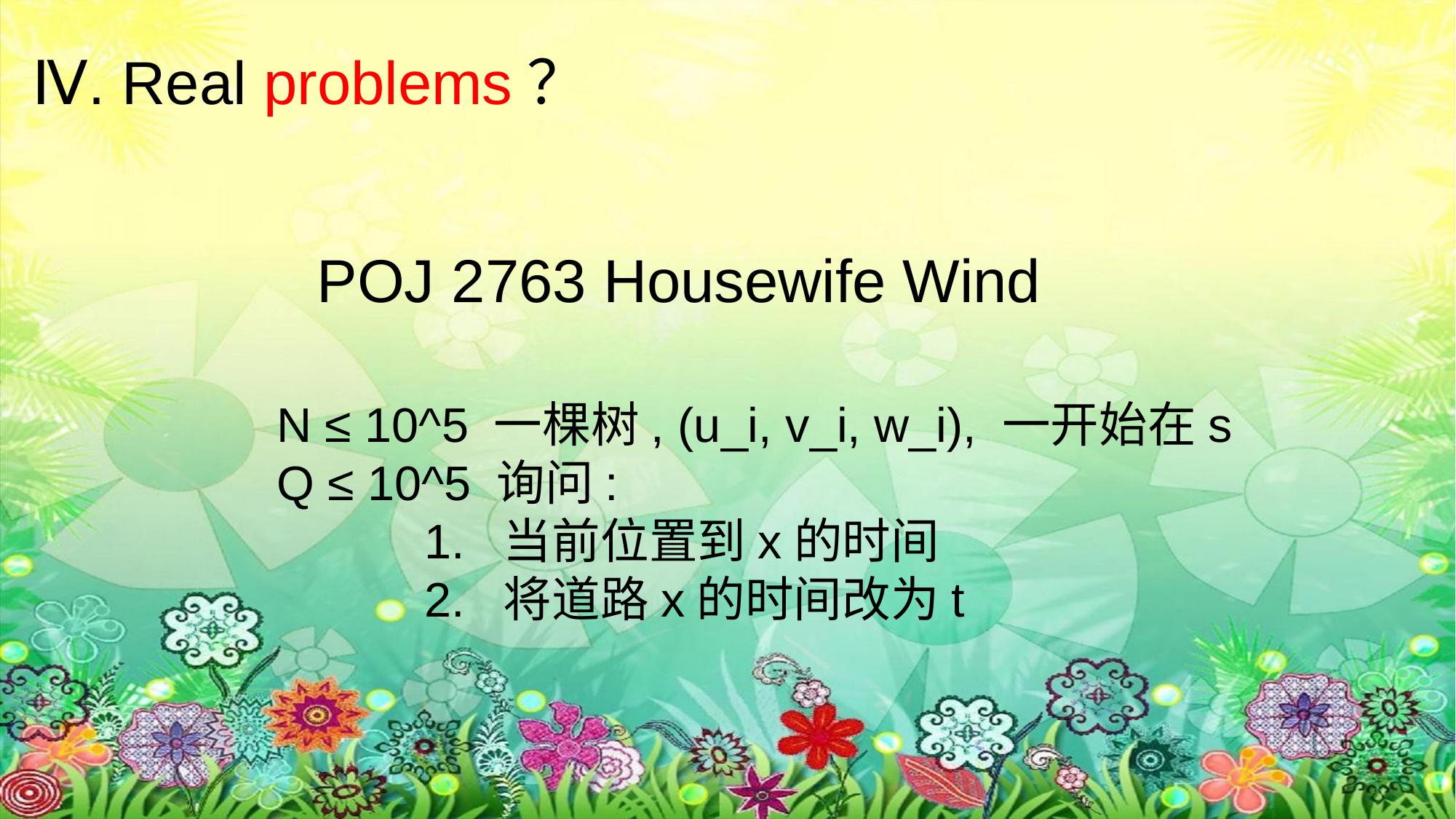

Ⅳ. Real problems？
POJ 2763 Housewife Wind
N ≤ 10^5 一棵树, (u_i, v_i, w_i), 一开始在s
Q ≤ 10^5 询问:
           1.  当前位置到x的时间
           2.  将道路x的时间改为t